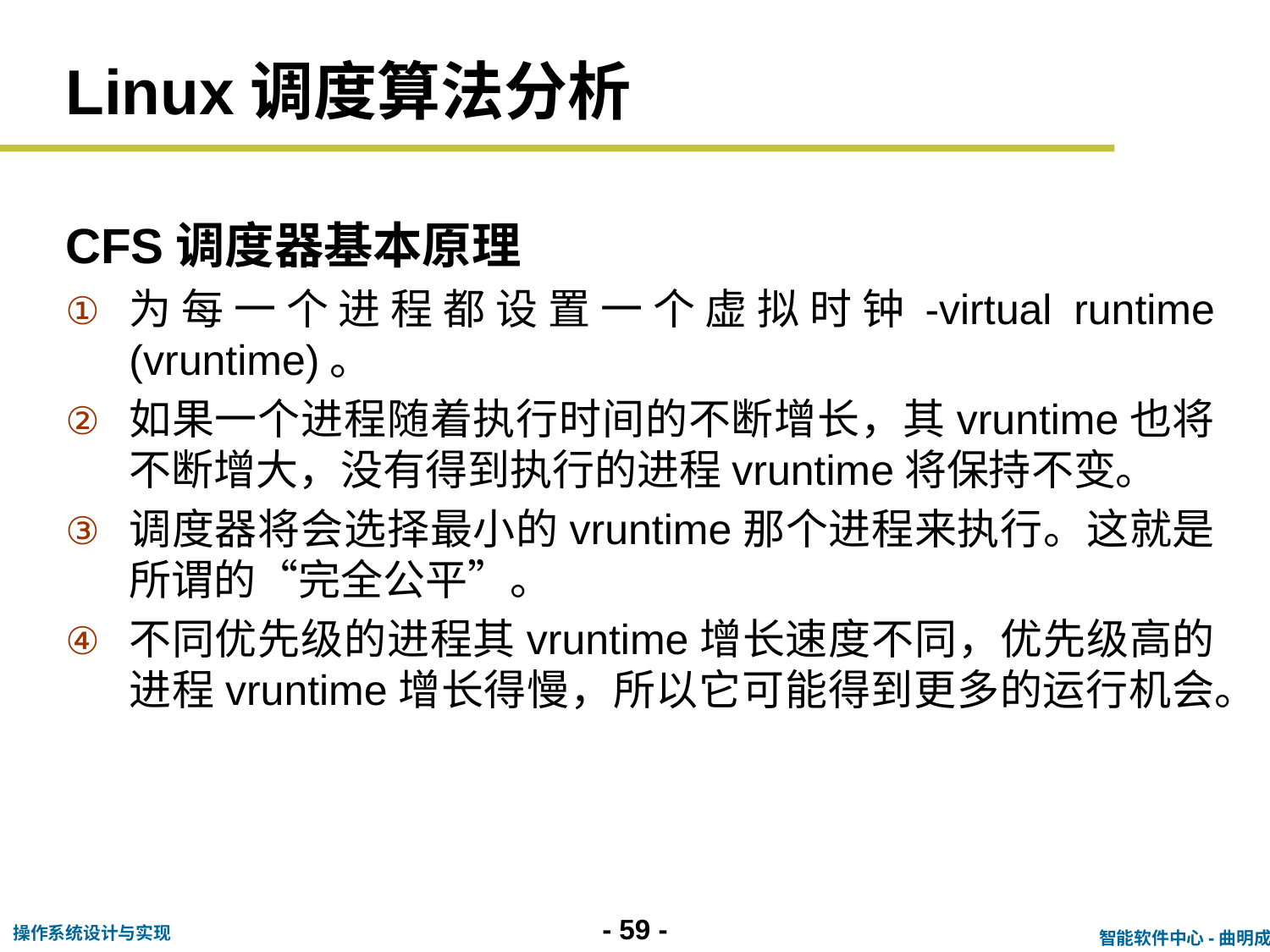

# Linux调度算法分析
CFS调度器基本原理
为每一个进程都设置一个虚拟时钟-virtual runtime (vruntime)。
如果一个进程随着执行时间的不断增长，其vruntime也将不断增大，没有得到执行的进程vruntime将保持不变。
调度器将会选择最小的vruntime那个进程来执行。这就是所谓的“完全公平”。
不同优先级的进程其vruntime增长速度不同，优先级高的进程vruntime增长得慢，所以它可能得到更多的运行机会。